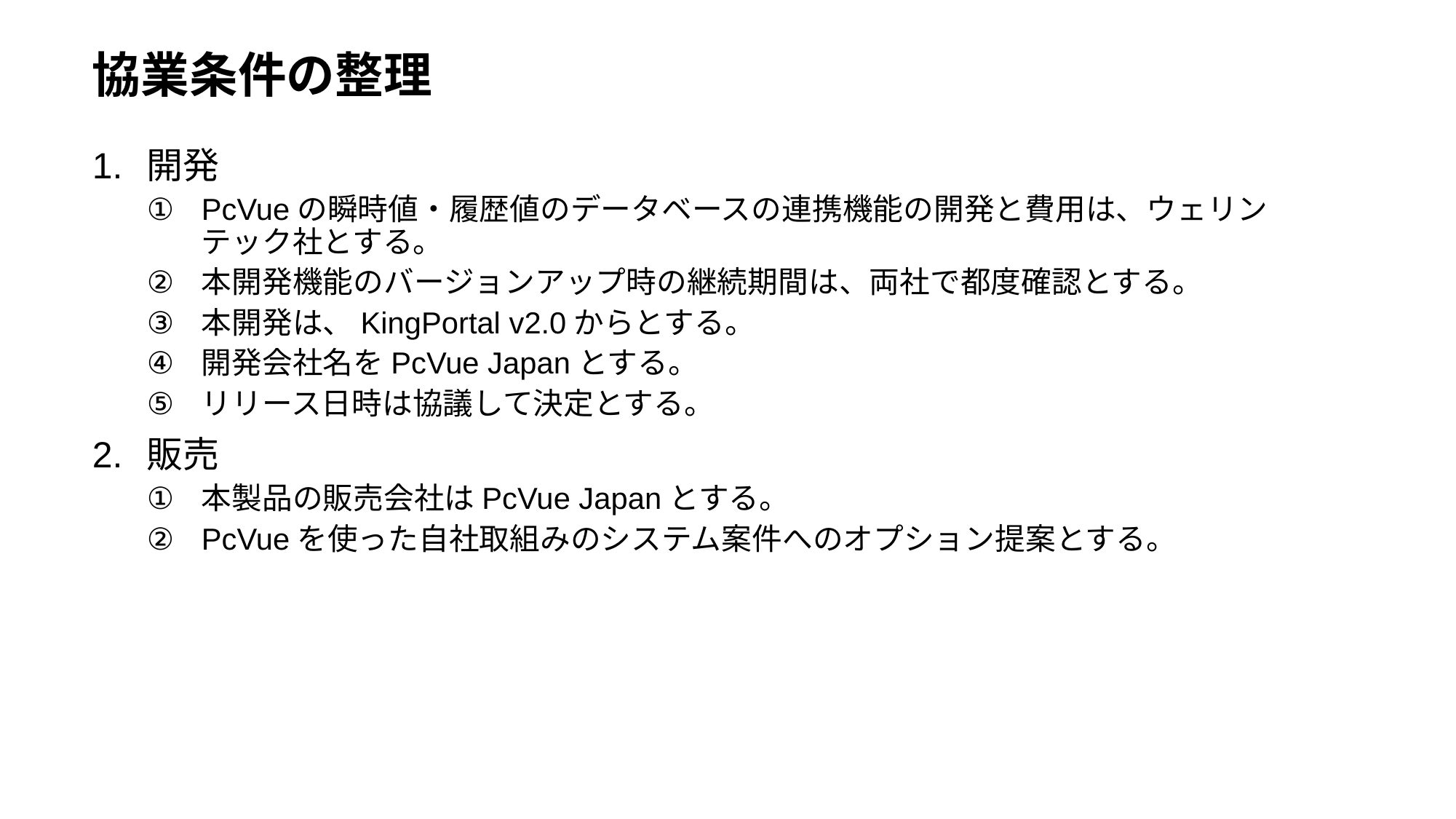

# 協業条件の整理
開発
PcVueの瞬時値・履歴値のデータベースの連携機能の開発と費用は、ウェリンテック社とする。
本開発機能のバージョンアップ時の継続期間は、両社で都度確認とする。
本開発は、KingPortal v2.0からとする。
開発会社名をPcVue Japanとする。
リリース日時は協議して決定とする。
販売
本製品の販売会社はPcVue Japanとする。
PcVueを使った自社取組みのシステム案件へのオプション提案とする。